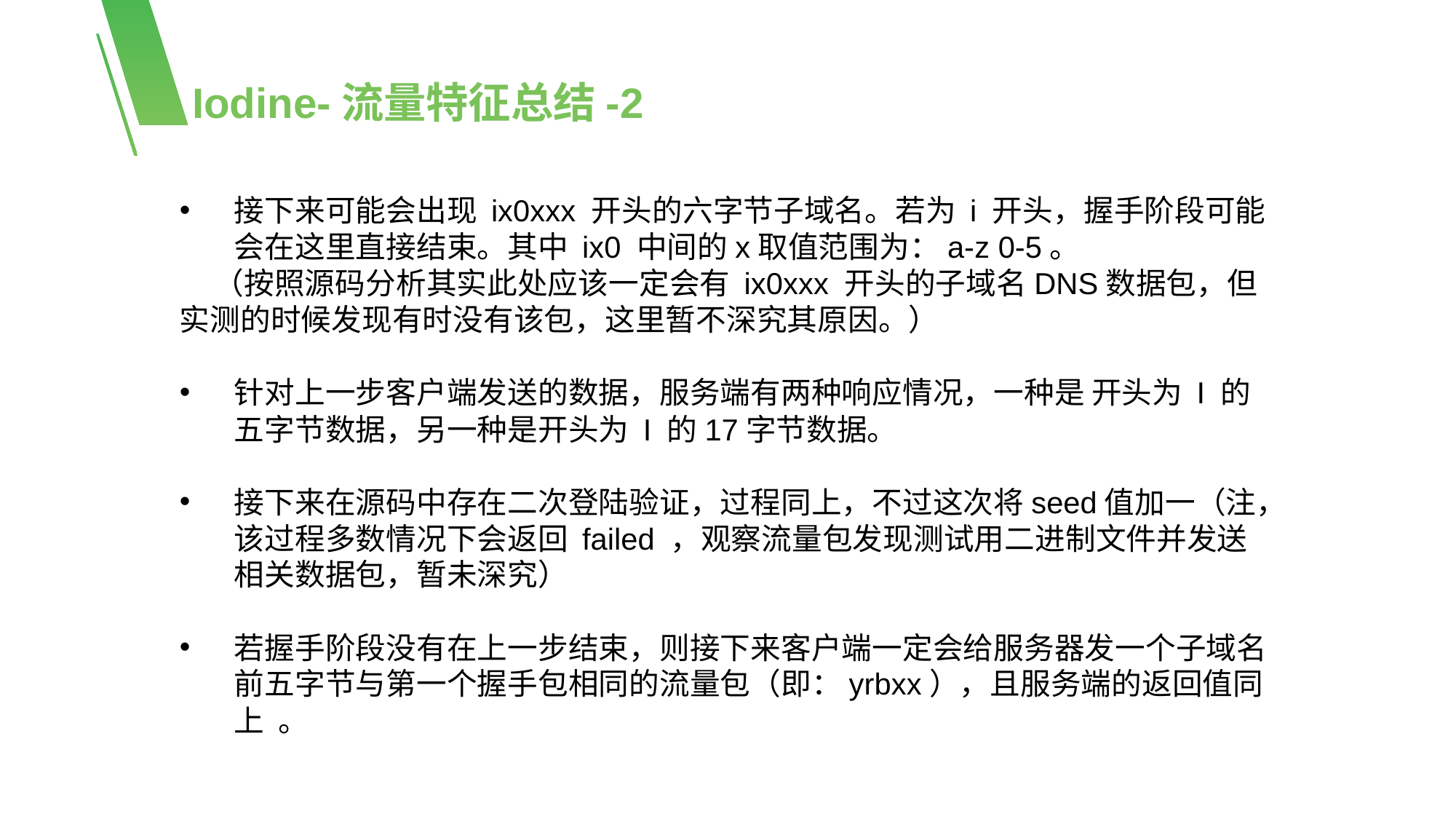

Iodine-流量特征总结-2
接下来可能会出现 ix0xxx 开头的六字节子域名。若为 i 开头，握手阶段可能会在这里直接结束。其中 ix0 中间的x取值范围为：a-z 0-5。
    （按照源码分析其实此处应该一定会有 ix0xxx 开头的子域名DNS数据包，但实测的时候发现有时没有该包，这里暂不深究其原因。）

针对上一步客户端发送的数据，服务端有两种响应情况，一种是 开头为 I 的五字节数据，另一种是开头为 I 的17字节数据。

接下来在源码中存在二次登陆验证，过程同上，不过这次将seed值加一（注，该过程多数情况下会返回 failed ，观察流量包发现测试用二进制文件并发送相关数据包，暂未深究）

若握手阶段没有在上一步结束，则接下来客户端一定会给服务器发一个子域名前五字节与第一个握手包相同的流量包（即：yrbxx），且服务端的返回值同上  。